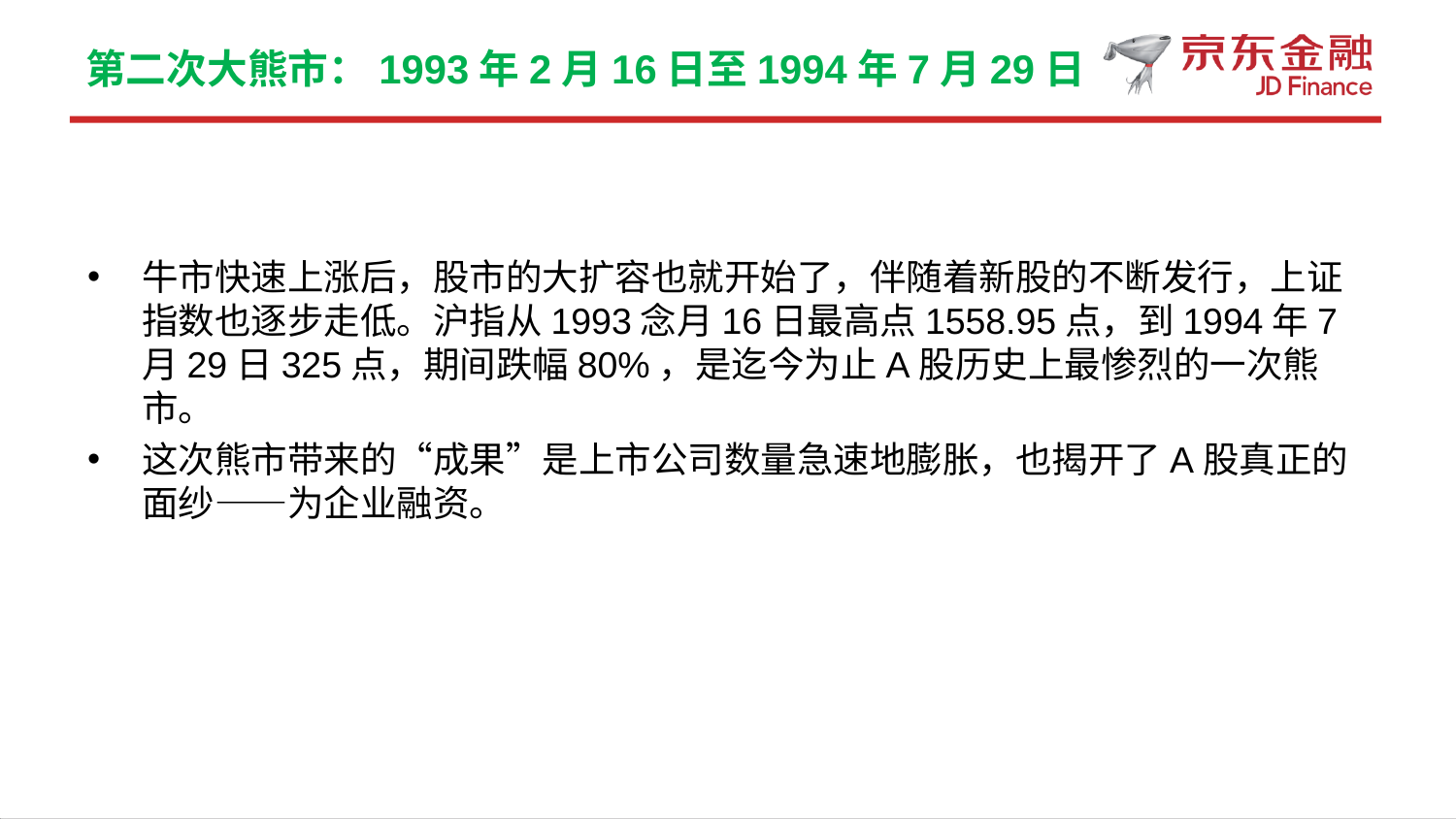

# 第二次大熊市：1993年2月16日至1994年7月29日
牛市快速上涨后，股市的大扩容也就开始了，伴随着新股的不断发行，上证指数也逐步走低。沪指从1993念月16日最高点1558.95点，到1994年7月29日325点，期间跌幅80%，是迄今为止A股历史上最惨烈的一次熊市。
这次熊市带来的“成果”是上市公司数量急速地膨胀，也揭开了A股真正的面纱——为企业融资。